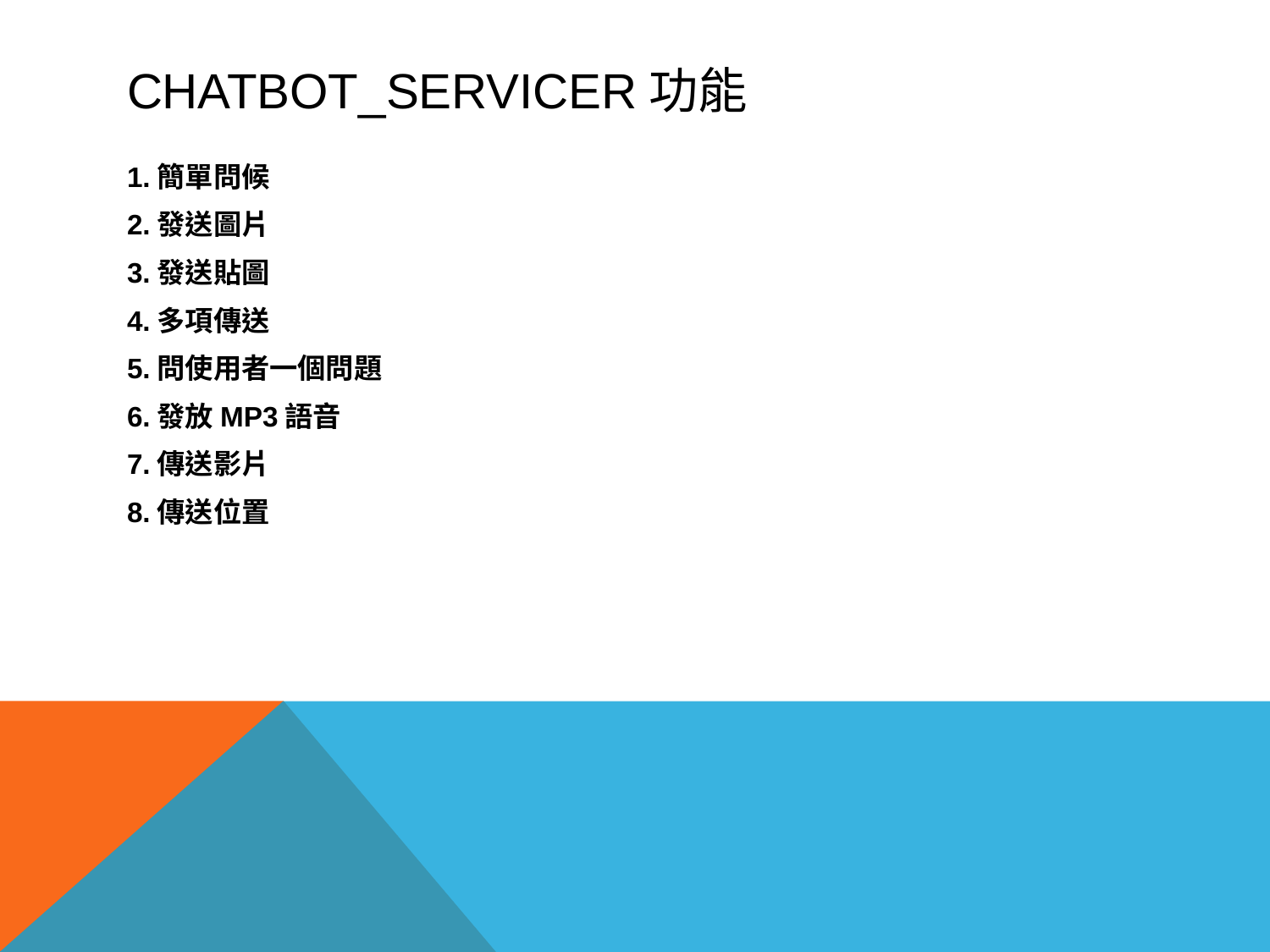

# Chatbot_Servicer功能
1.簡單問候
2.發送圖片
3.發送貼圖
4.多項傳送
5.問使用者一個問題
6.發放MP3語音
7.傳送影片
8.傳送位置